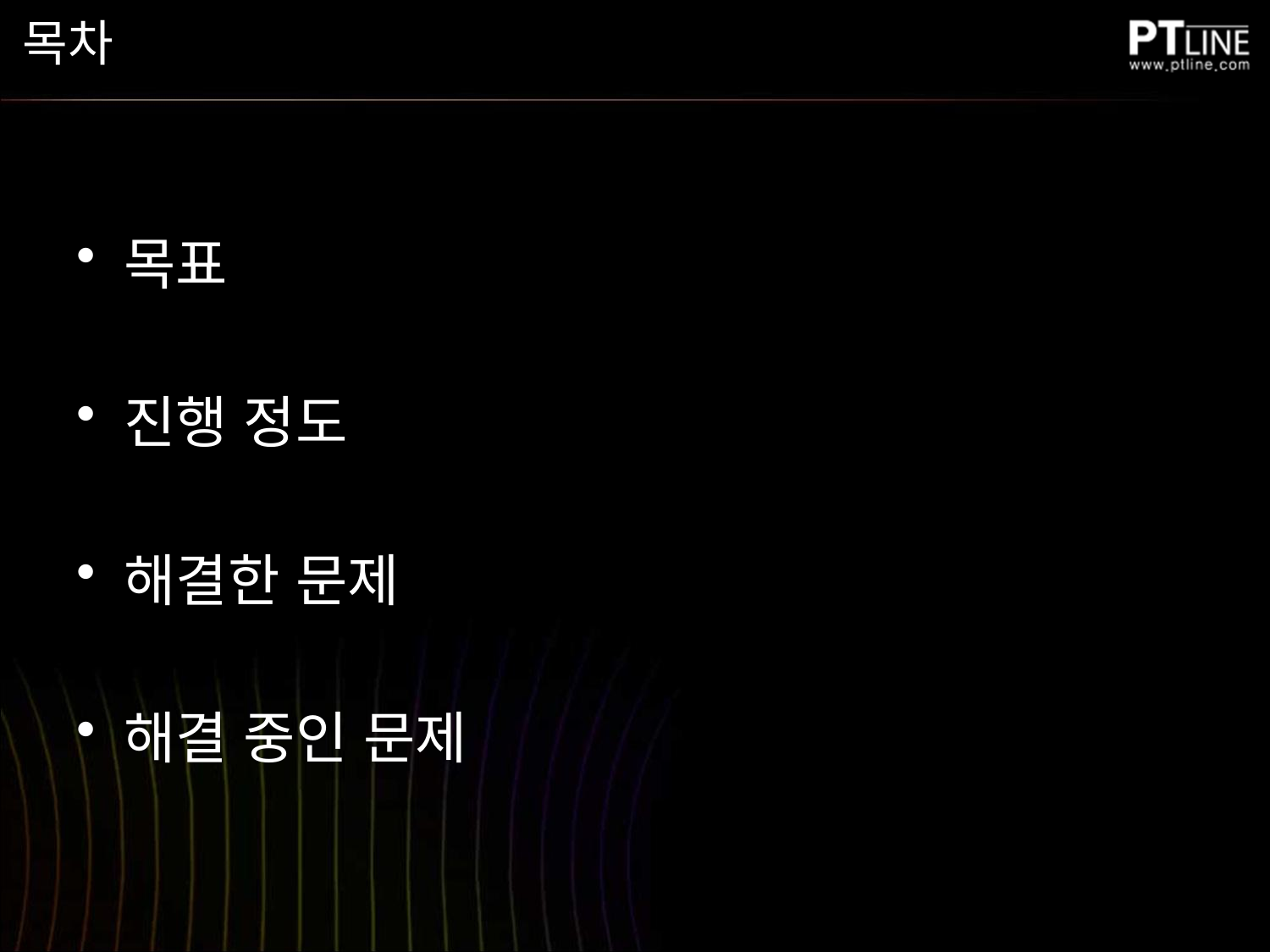

# 목차
목표

진행 정도

해결한 문제

해결 중인 문제